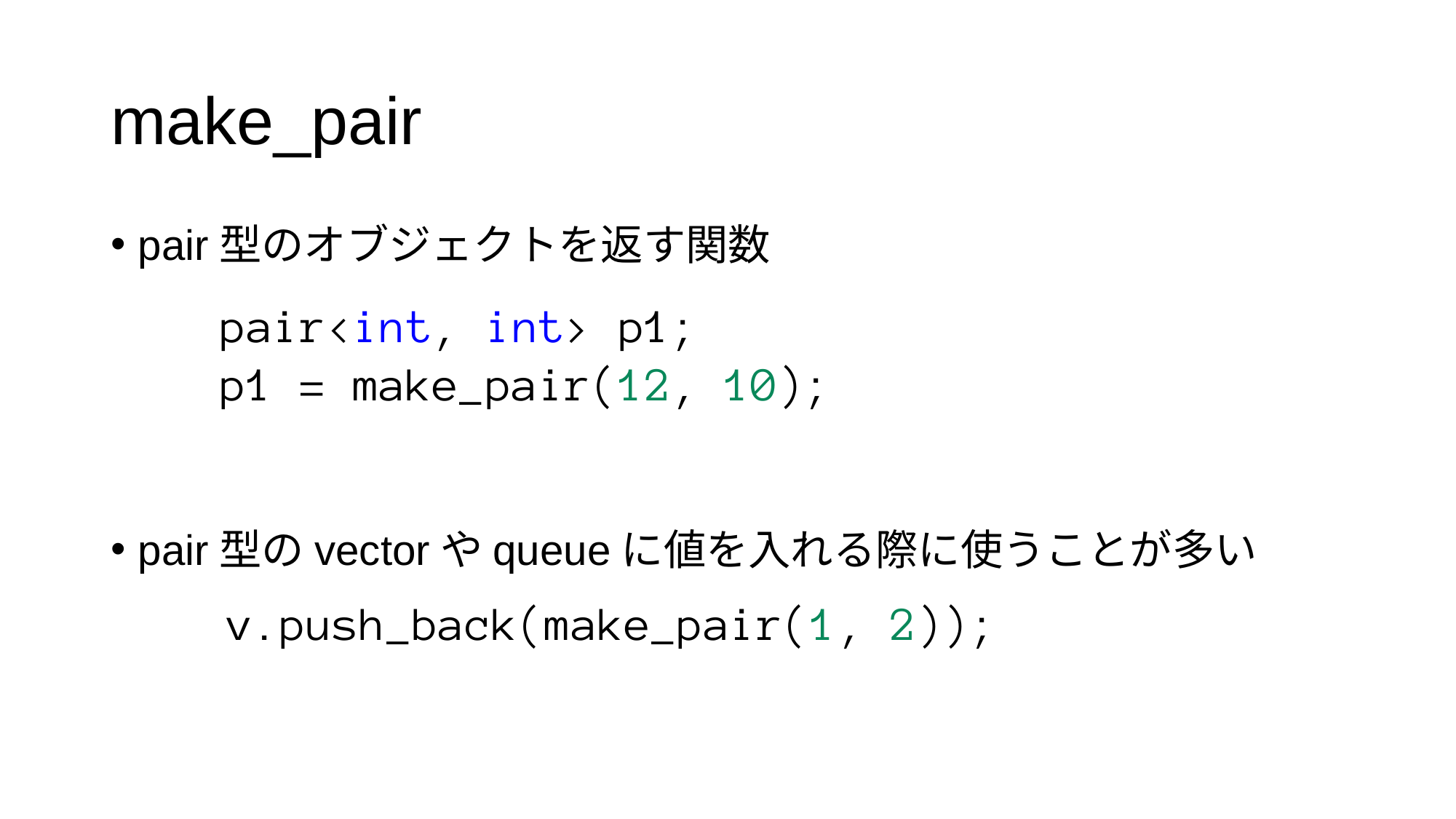

# make_pair
pair型のオブジェクトを返す関数

pair型のvectorやqueueに値を入れる際に使うことが多い
pair<int, int> p1;
p1 = make_pair(12, 10);
v.push_back(make_pair(1, 2));